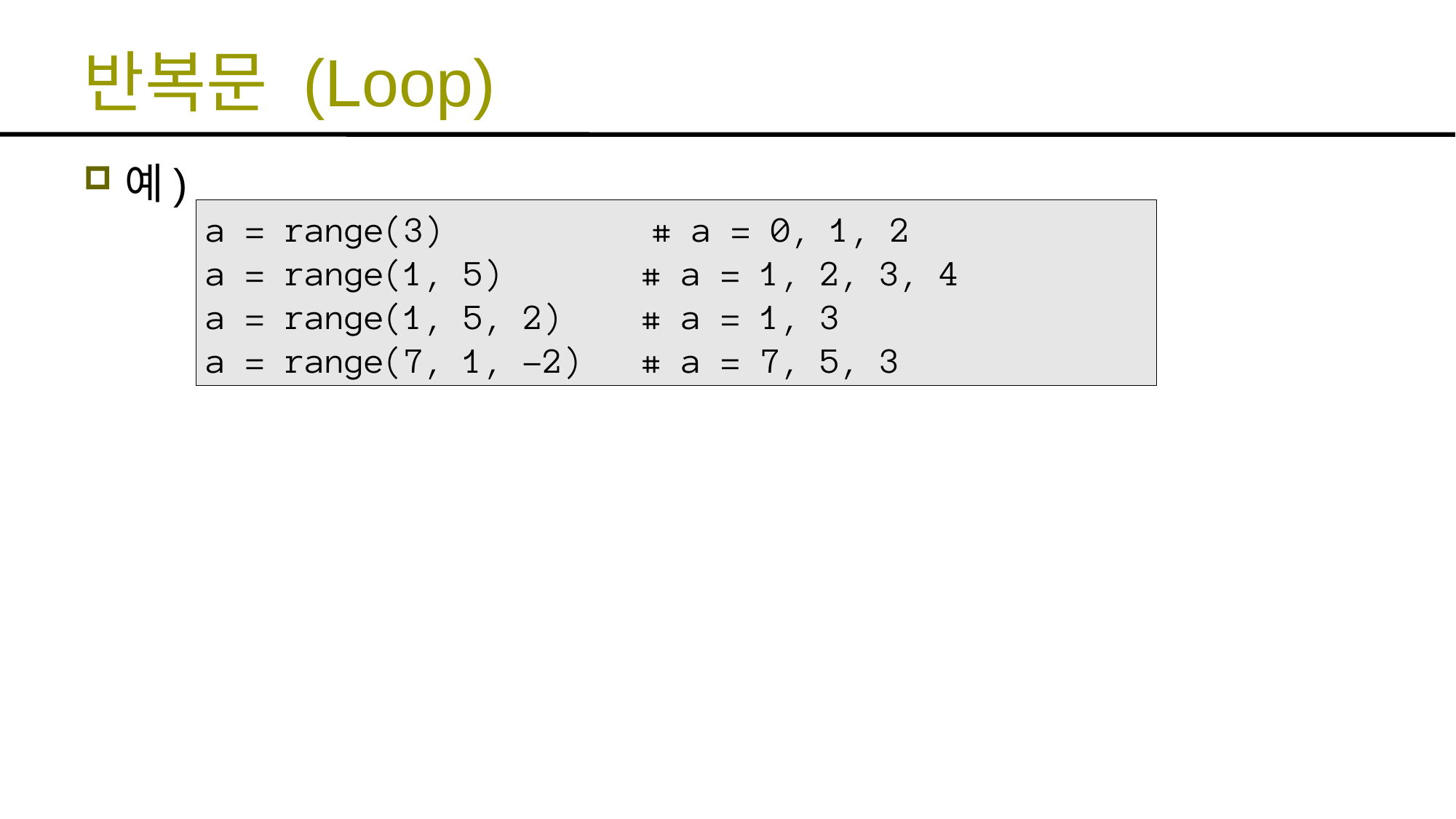

# 반복문 (Loop)
예)

a = range(3)	      # a = 0, 1, 2
a = range(1, 5)       # a = 1, 2, 3, 4
a = range(1, 5, 2)    # a = 1, 3
a = range(7, 1, -2)   # a = 7, 5, 3